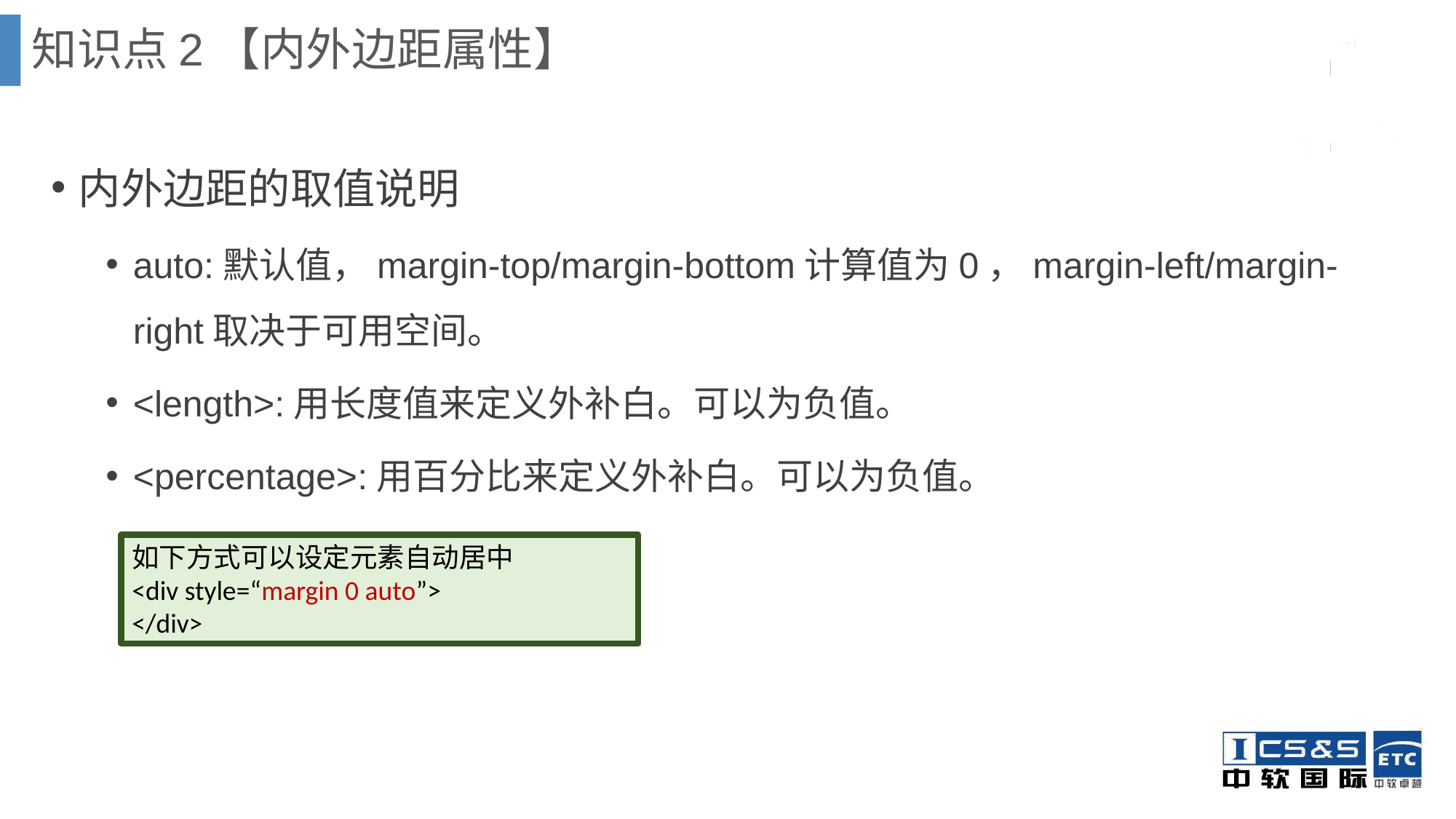

知识点2【内外边距属性】
内外边距的取值说明
auto:默认值，margin-top/margin-bottom计算值为0，margin-left/margin-right取决于可用空间。
<length>:用长度值来定义外补白。可以为负值。
<percentage>:用百分比来定义外补白。可以为负值。

如下方式可以设定元素自动居中
<div style=“margin 0 auto”>
</div>